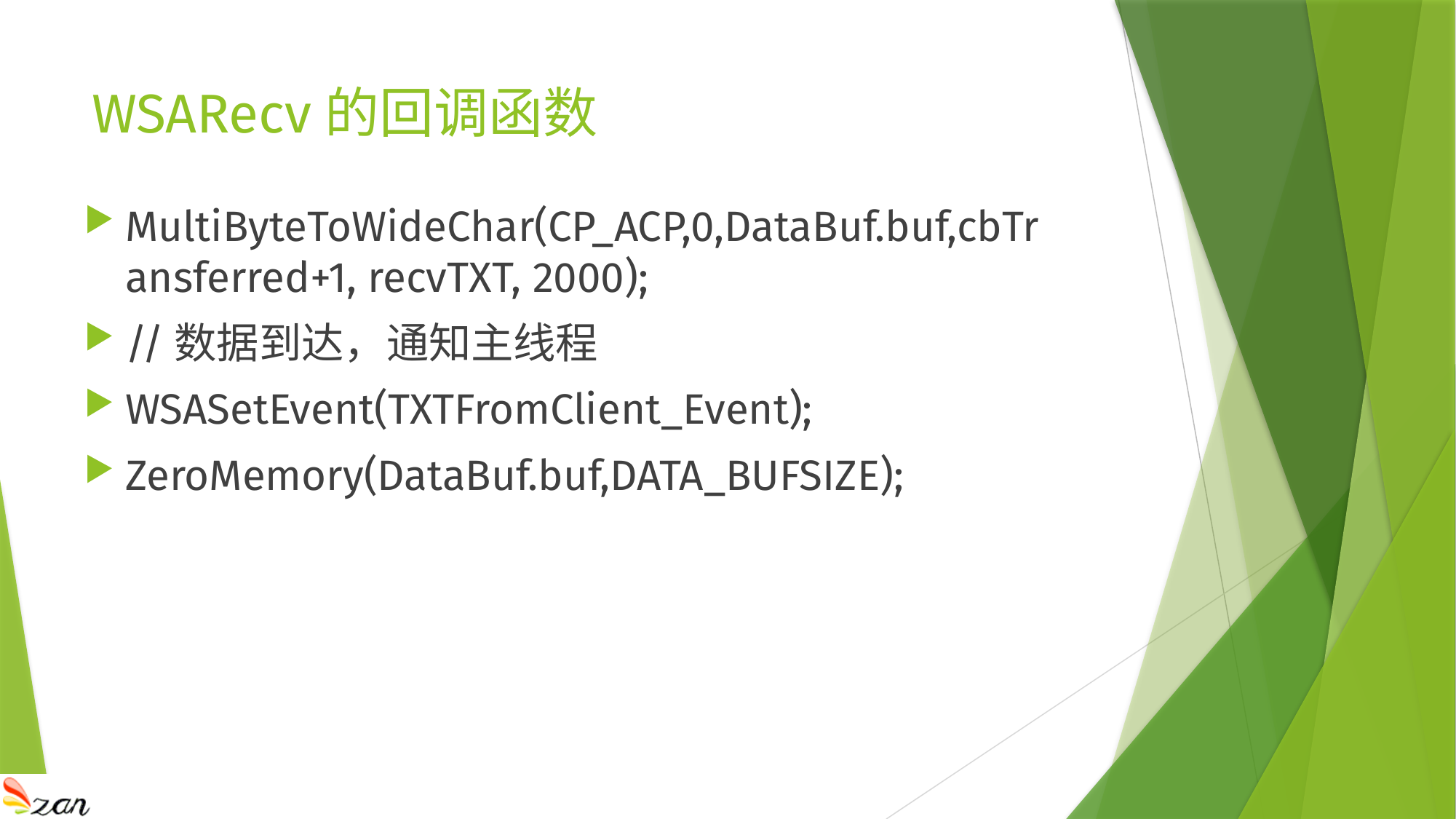

# WSARecv的回调函数
MultiByteToWideChar(CP_ACP,0,DataBuf.buf,cbTransferred+1, recvTXT, 2000);
//数据到达，通知主线程
WSASetEvent(TXTFromClient_Event);
ZeroMemory(DataBuf.buf,DATA_BUFSIZE);